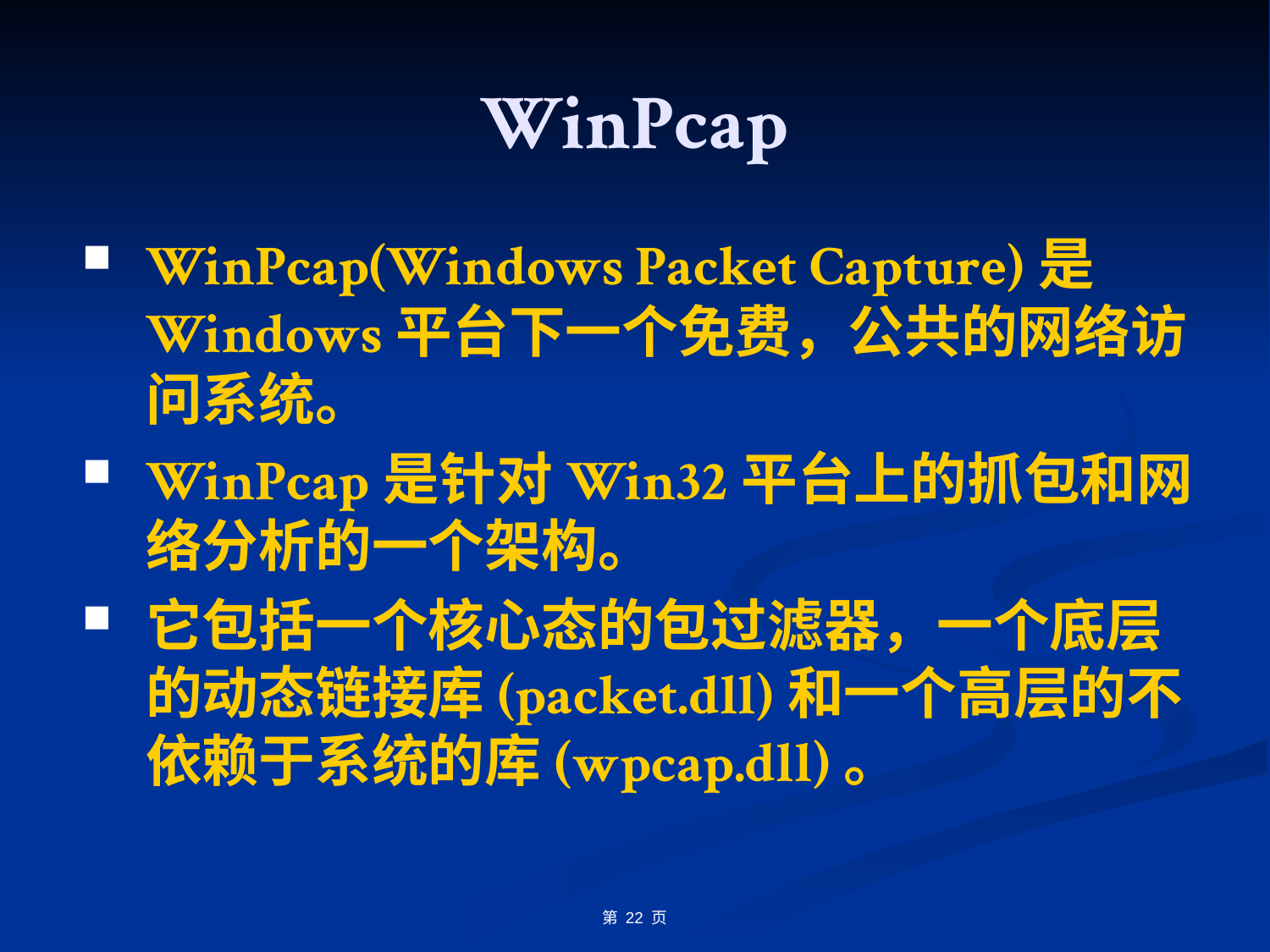

# WinPcap
WinPcap(Windows Packet Capture)是Windows平台下一个免费，公共的网络访问系统。
WinPcap是针对Win32平台上的抓包和网络分析的一个架构。
它包括一个核心态的包过滤器，一个底层的动态链接库(packet.dll)和一个高层的不依赖于系统的库(wpcap.dll)。

第 22 页